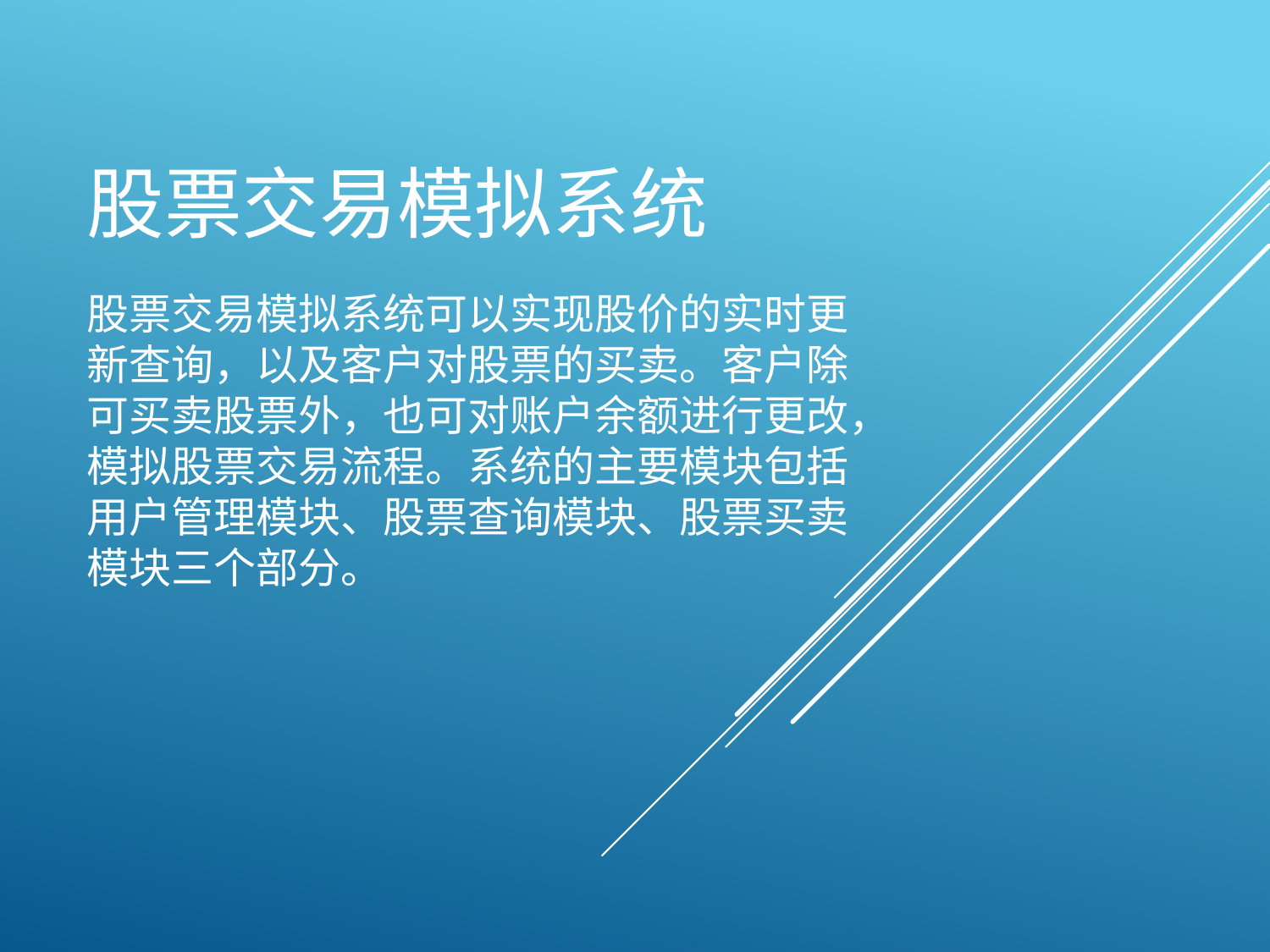

# 股票交易模拟系统
股票交易模拟系统可以实现股价的实时更新查询，以及客户对股票的买卖。客户除可买卖股票外，也可对账户余额进行更改，模拟股票交易流程。系统的主要模块包括用户管理模块、股票查询模块、股票买卖模块三个部分。